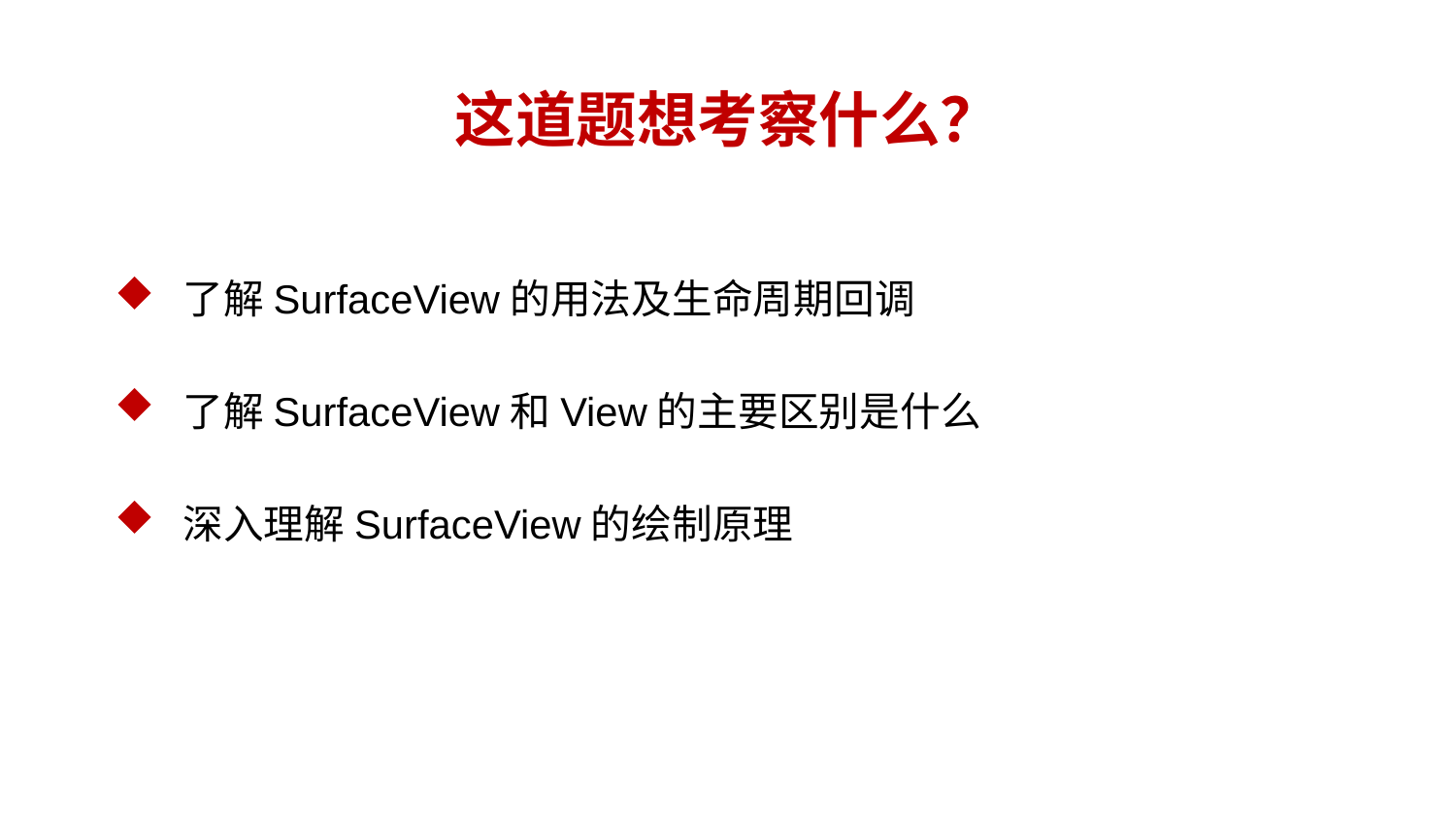

# 这道题想考察什么？
  了解SurfaceView的用法及生命周期回调
  了解SurfaceView和View的主要区别是什么
  深入理解SurfaceView的绘制原理